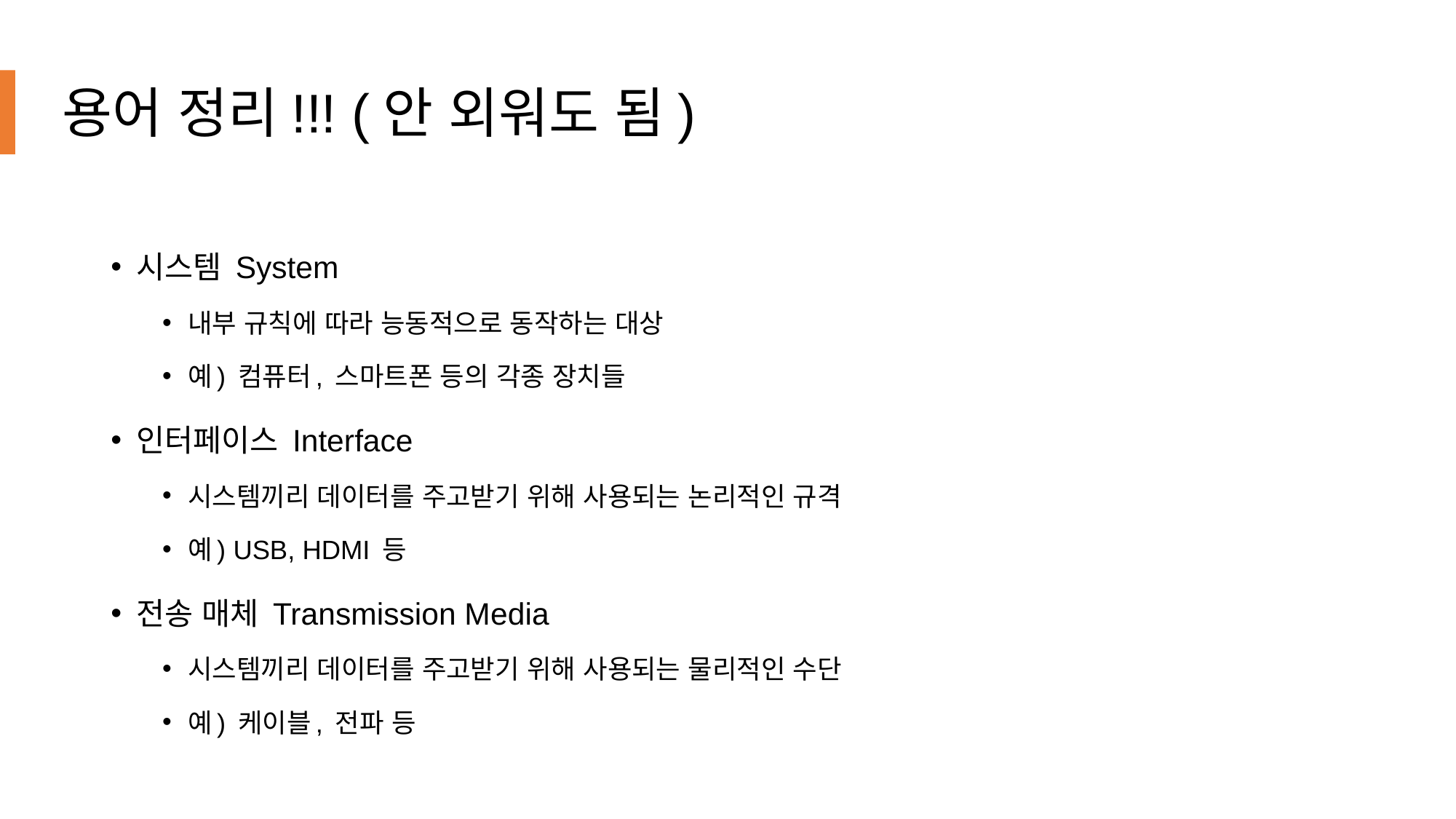

# 용어 정리!!! (안 외워도 됨)

시스템 System
내부 규칙에 따라 능동적으로 동작하는 대상
예) 컴퓨터, 스마트폰 등의 각종 장치들
인터페이스 Interface
시스템끼리 데이터를 주고받기 위해 사용되는 논리적인 규격
예) USB, HDMI 등
전송 매체 Transmission Media
시스템끼리 데이터를 주고받기 위해 사용되는 물리적인 수단
예) 케이블, 전파 등